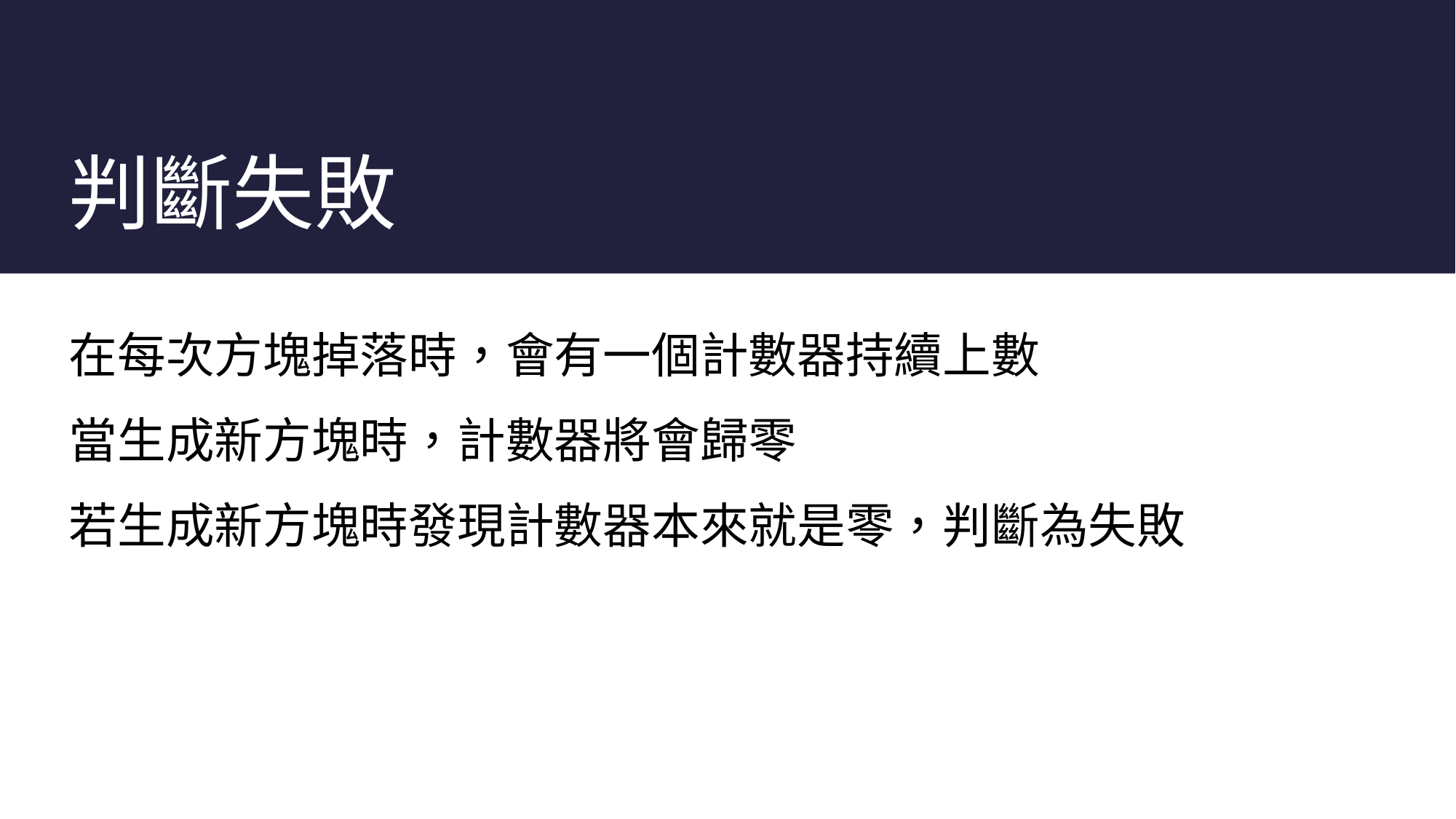

# 判斷失敗
在每次方塊掉落時，會有一個計數器持續上數
當生成新方塊時，計數器將會歸零
若生成新方塊時發現計數器本來就是零，判斷為失敗